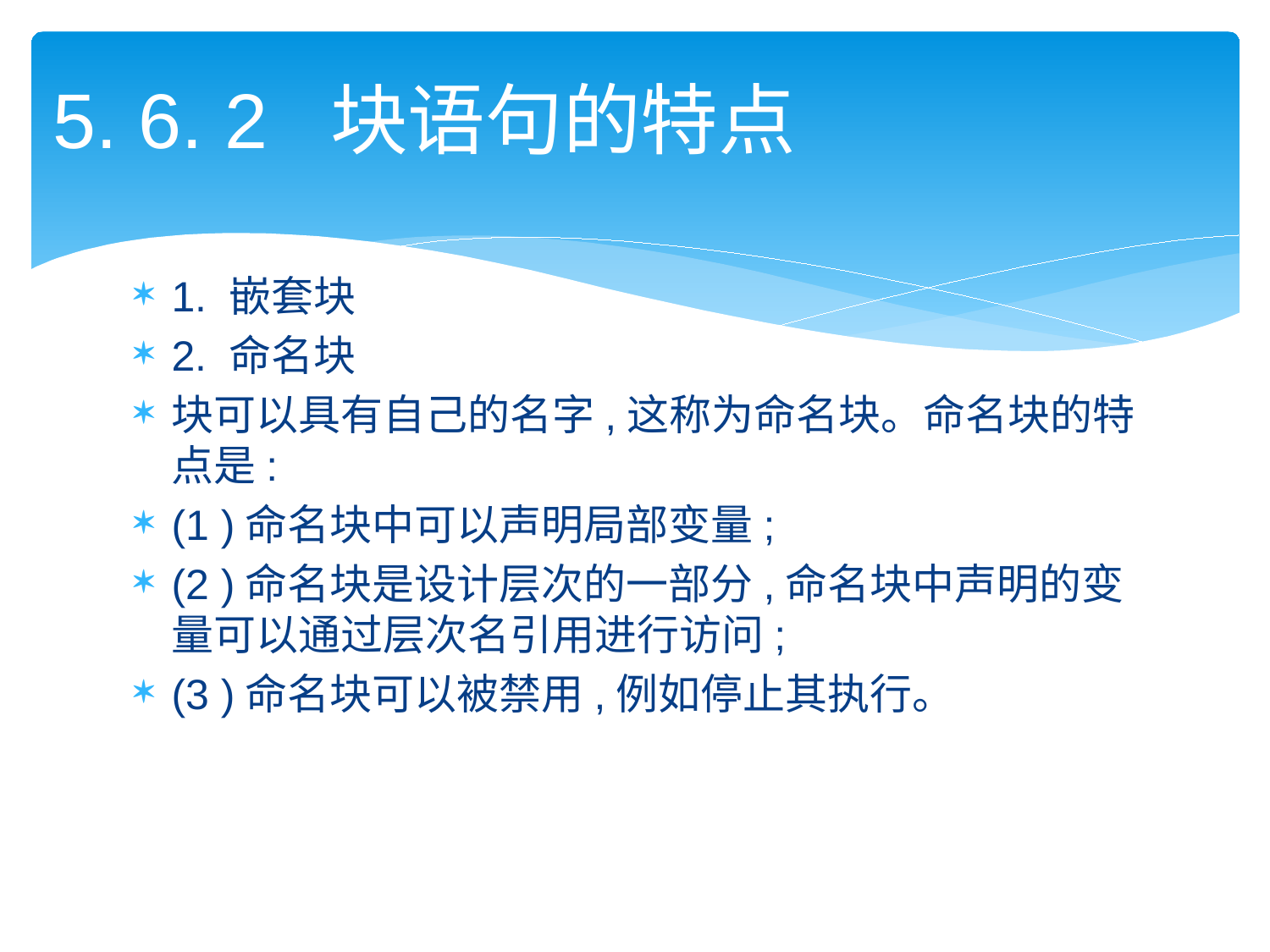

# 5. 6. 2  块语句的特点
1. 嵌套块
2. 命名块
块可以具有自己的名字,这称为命名块。命名块的特点是:
(1 )命名块中可以声明局部变量;
(2 )命名块是设计层次的一部分,命名块中声明的变量可以通过层次名引用进行访问;
(3 )命名块可以被禁用,例如停止其执行。